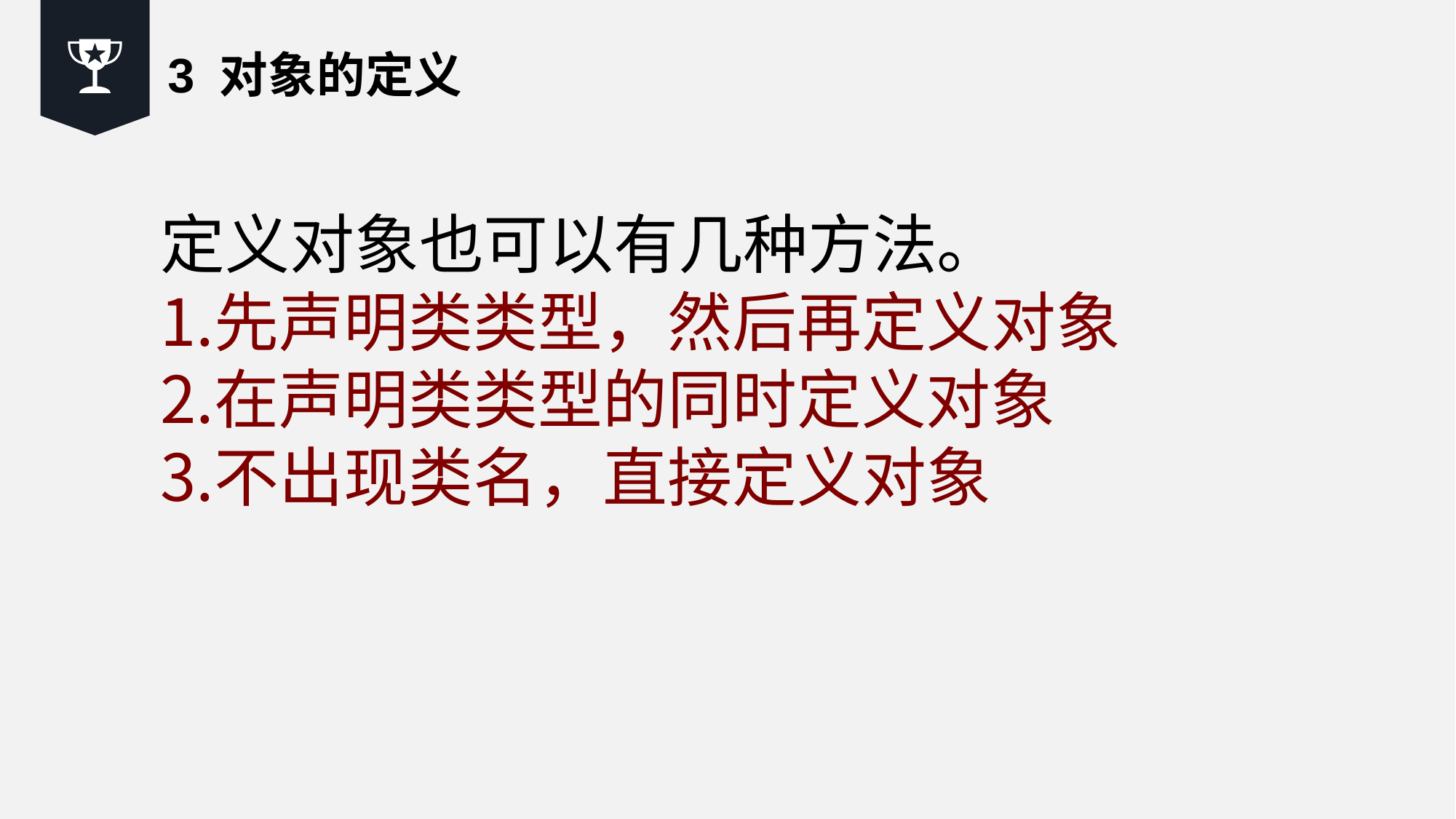

3 对象的定义
定义对象也可以有几种方法。
先声明类类型，然后再定义对象
在声明类类型的同时定义对象
不出现类名，直接定义对象